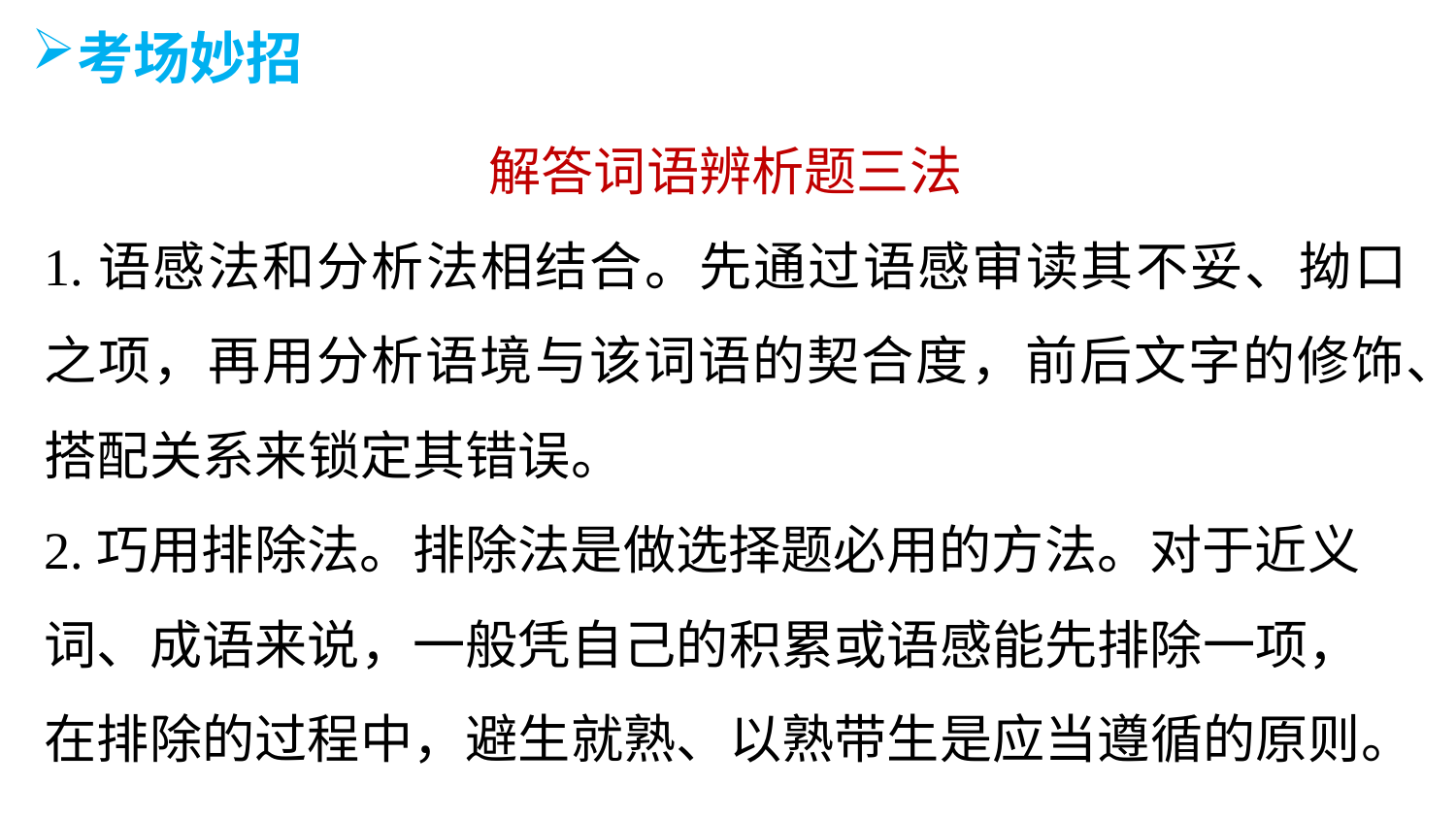

考场妙招
解答词语辨析题三法
1.语感法和分析法相结合。先通过语感审读其不妥、拗口之项，再用分析语境与该词语的契合度，前后文字的修饰、搭配关系来锁定其错误。
2.巧用排除法。排除法是做选择题必用的方法。对于近义词、成语来说，一般凭自己的积累或语感能先排除一项，在排除的过程中，避生就熟、以熟带生是应当遵循的原则。